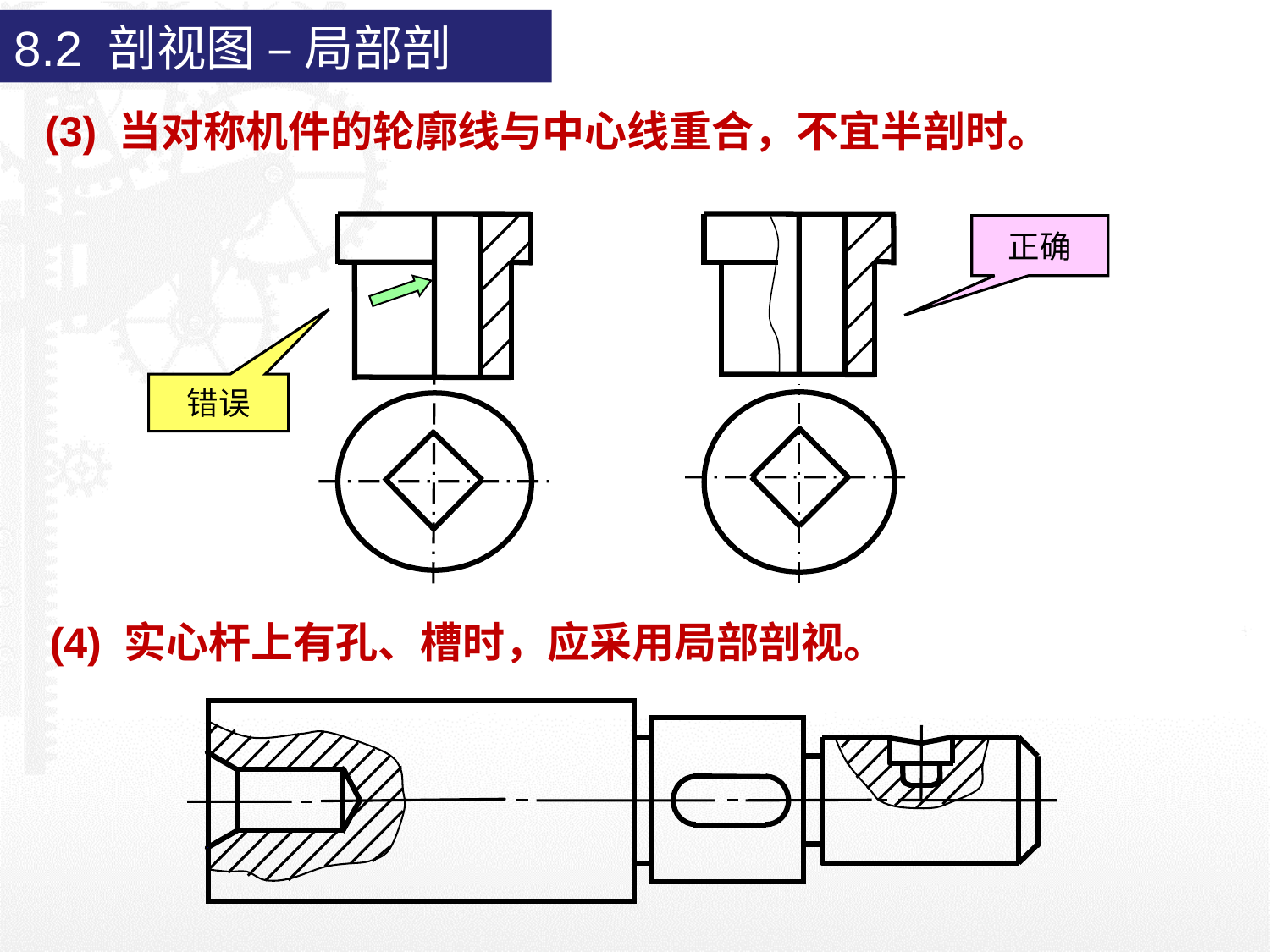

8.2 剖视图 – 局部剖
(3) 当对称机件的轮廓线与中心线重合，不宜半剖时。

正确

错误
(4) 实心杆上有孔、槽时，应采用局部剖视。